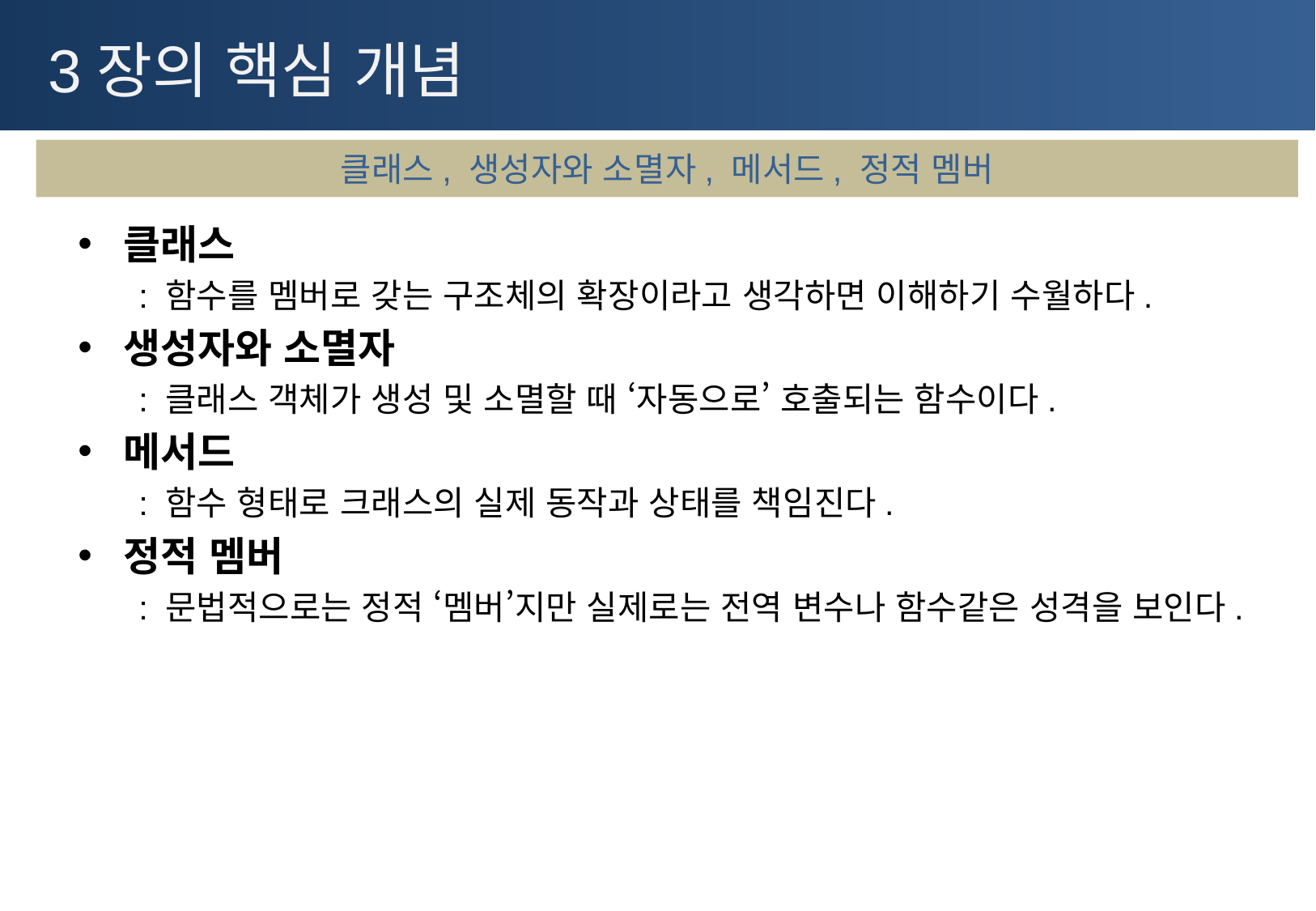

# 3장의 핵심 개념
클래스, 생성자와 소멸자, 메서드, 정적 멤버
클래스
: 함수를 멤버로 갖는 구조체의 확장이라고 생각하면 이해하기 수월하다.
생성자와 소멸자
: 클래스 객체가 생성 및 소멸할 때 ‘자동으로’ 호출되는 함수이다.
메서드
: 함수 형태로 크래스의 실제 동작과 상태를 책임진다.
정적 멤버
: 문법적으로는 정적 ‘멤버’지만 실제로는 전역 변수나 함수같은 성격을 보인다.